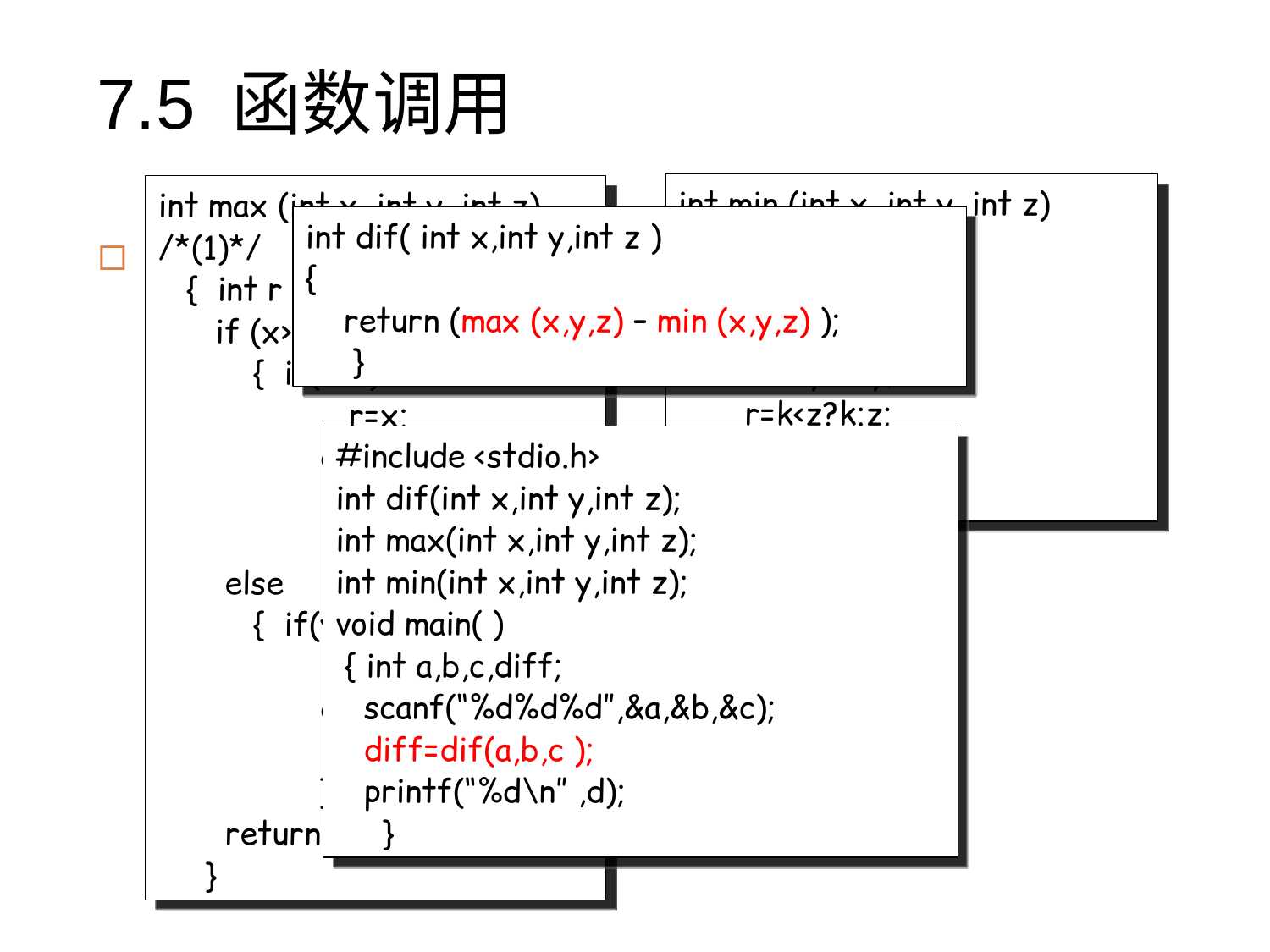

# 7.5 函数调用
int min (int x, int y, int z)
/*(2)*/
   {  int k,r；

       k=x<y?x:y;
       r=k<z?k:z;
       return (r);
         }
int max (int x, int y, int z)
/*(1)*/
   {  int r；
      if (x>y)
          {  if(x>z)
                    r=x;
                 else
                     r=z;
                    }
       else
          {  if(y>z)
                    r=y;
                 else
                    r=z;
                 }
       return (r);
     }
int dif( int x,int y,int z )
{
    return (max (x,y,z) – min (x,y,z) );
     }
函数嵌套过程
例19：计算三个数中最大数与最小数的差值
程序代码
#include <stdio.h>
int dif(int x,int y,int z);
int max(int x,int y,int z);
int min(int x,int y,int z);
void main( )
 { int a,b,c,diff;
   scanf(“%d%d%d”,&a,&b,&c);
   diff=dif(a,b,c );
   printf(“%d\n” ,d);
     }